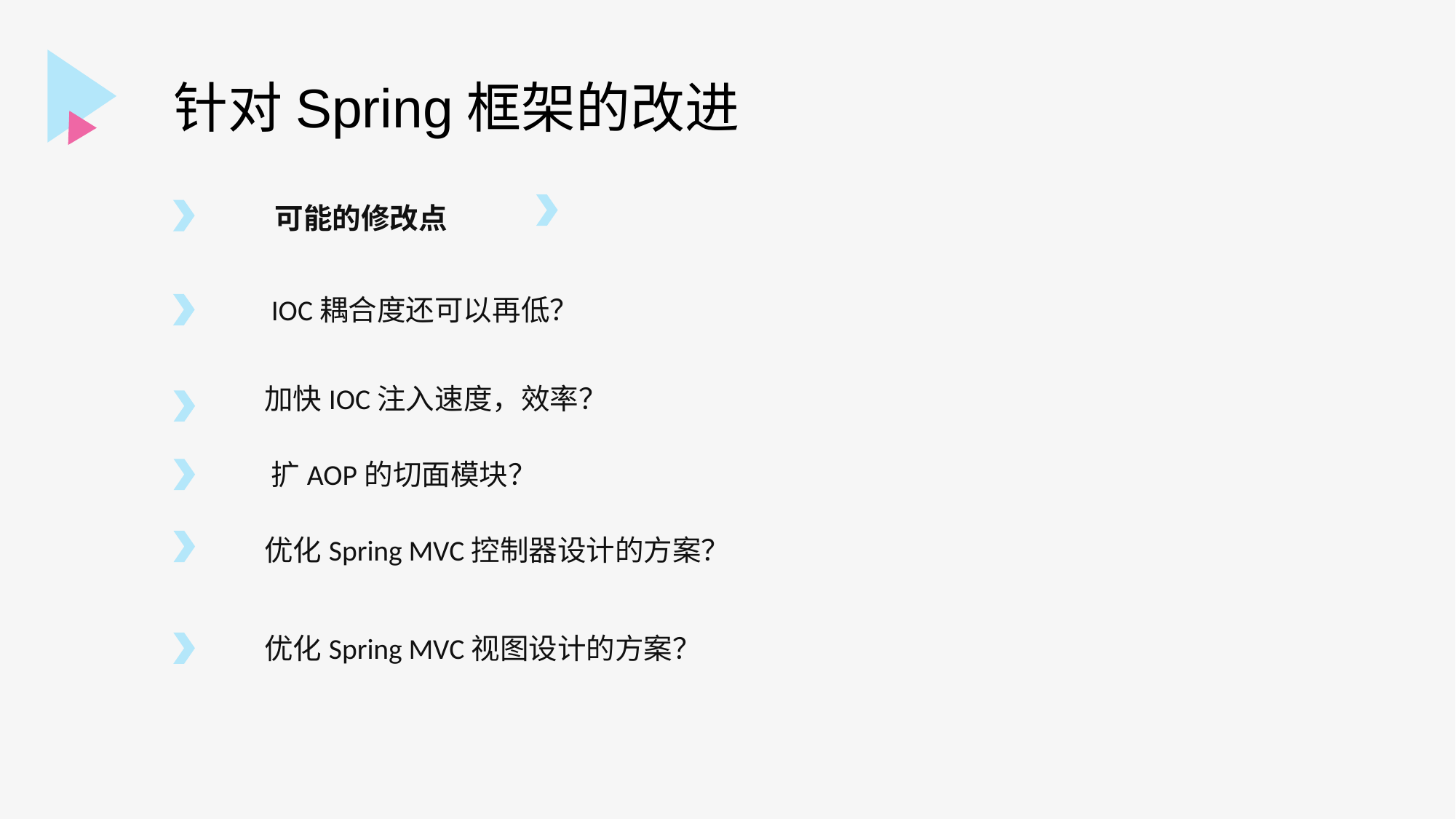

针对Spring框架的改进
可能的修改点

IOC耦合度还可以再低？

加快IOC注入速度，效率？

扩AOP的切面模块？

优化Spring MVC控制器设计的方案？

优化Spring MVC视图设计的方案？